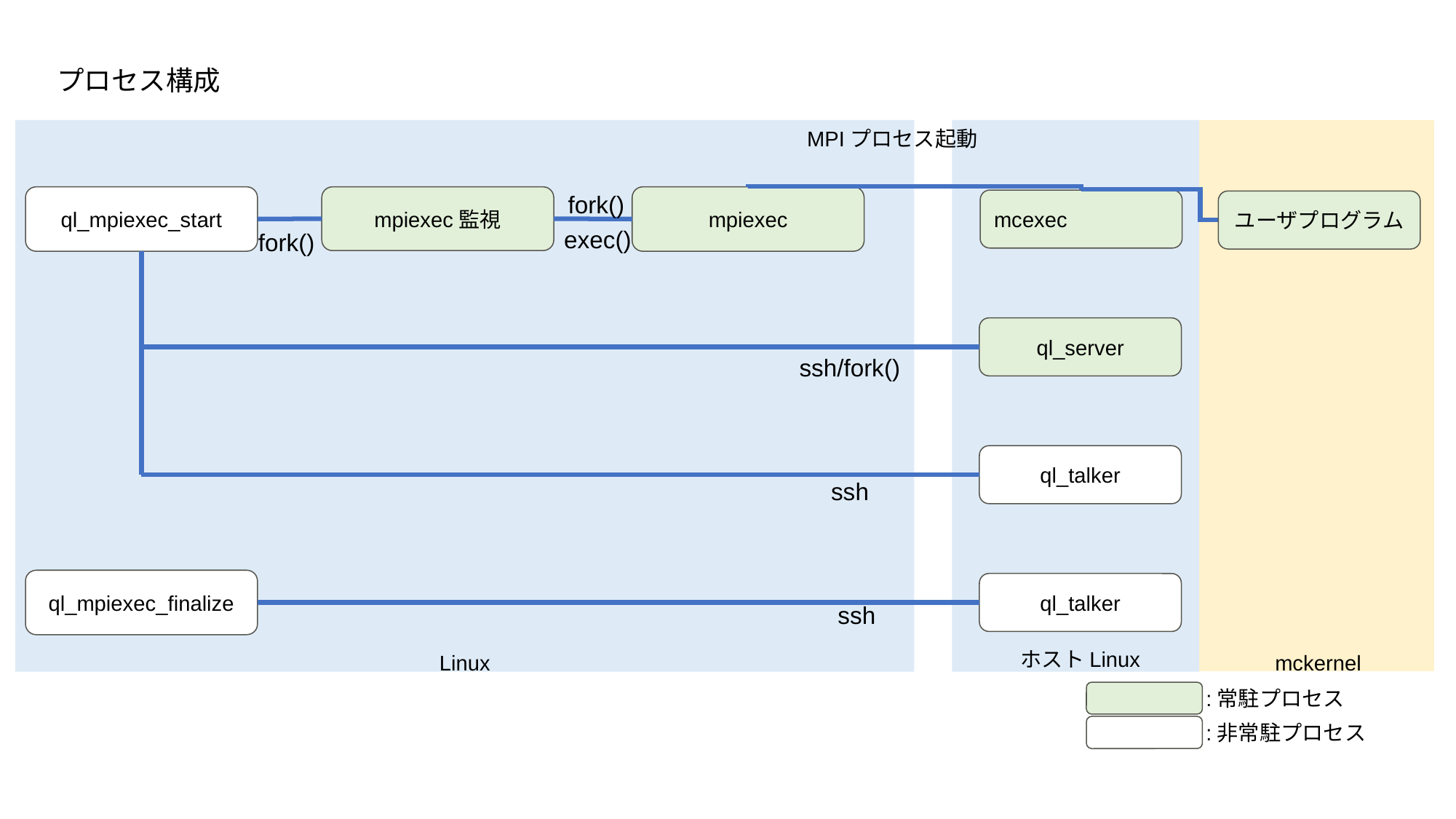

プロセス構成

MPIプロセス起動

fork()
ql_mpiexec_start
mpiexec監視
mpiexec
mcexec
ユーザプログラム
exec()
fork()
ql_server
ssh/fork()
ql_talker
ssh
ql_mpiexec_finalize
ql_talker
ssh
ホストLinux
Linux
mckernel
:常駐プロセス

:非常駐プロセス